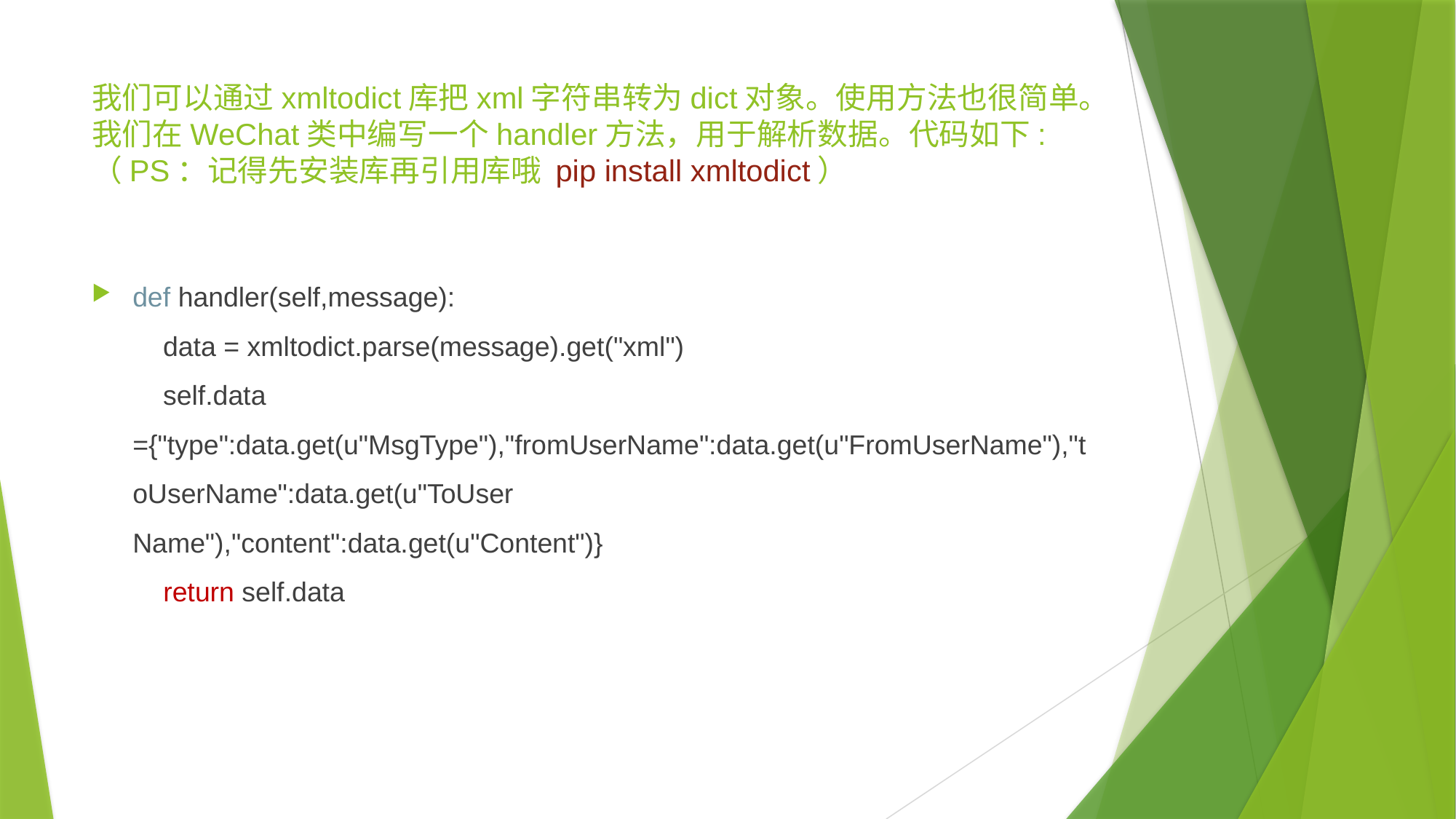

# 我们可以通过xmltodict库把xml字符串转为dict对象。使用方法也很简单。我们在WeChat类中编写一个handler方法，用于解析数据。代码如下: （PS：记得先安装库再引用库哦 pip install xmltodict）
def handler(self,message):
    data = xmltodict.parse(message).get("xml")
    self.data ={"type":data.get(u"MsgType"),"fromUserName":data.get(u"FromUserName"),"toUserName":data.get(u"ToUser
Name"),"content":data.get(u"Content")}
    return self.data